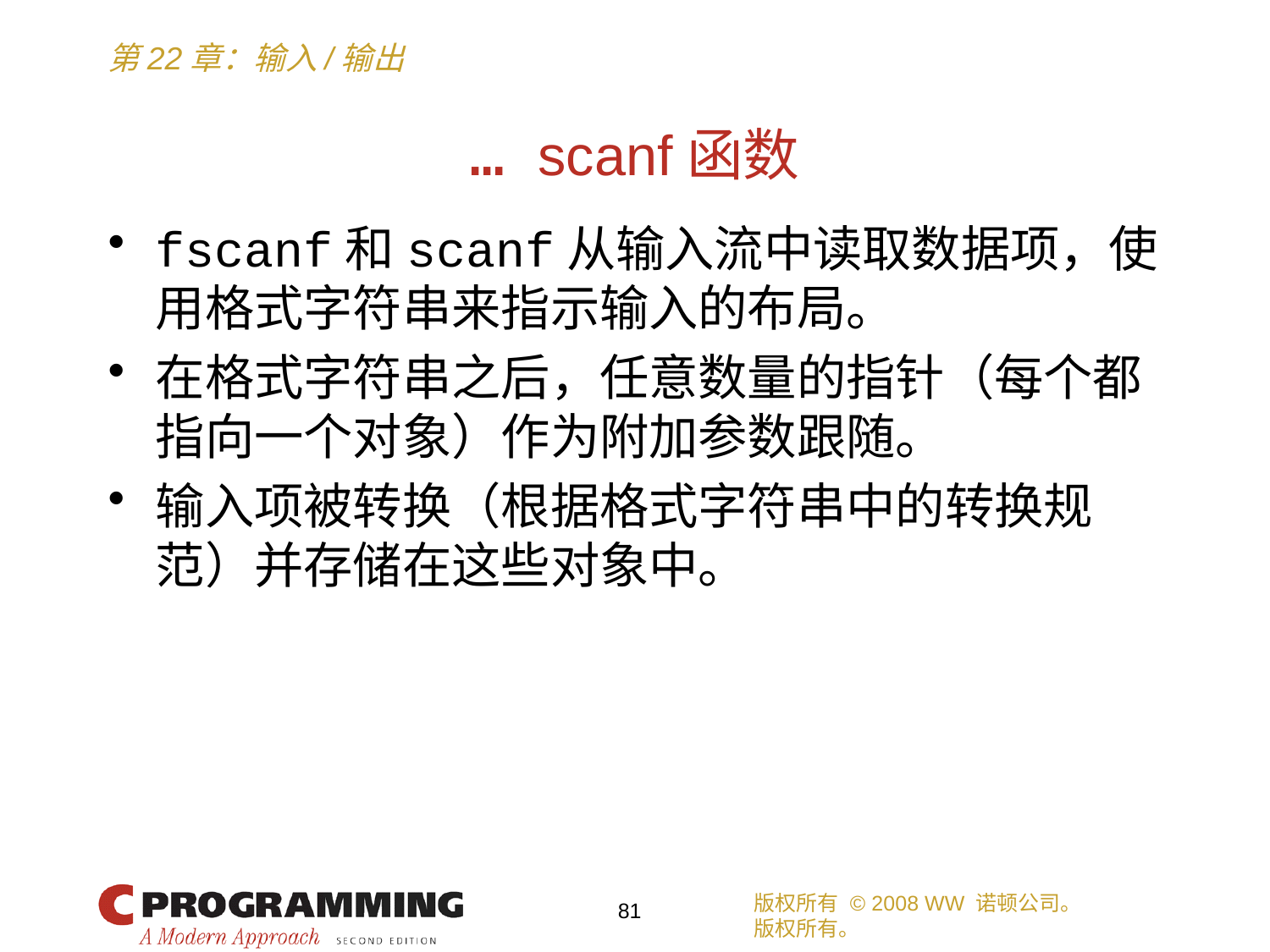

# … scanf函数
fscanf和scanf从输入流中读取数据项，使用格式字符串来指示输入的布局。
在格式字符串之后，任意数量的指针（每个都指向一个对象）作为附加参数跟随。
输入项被转换（根据格式字符串中的转换规范）并存储在这些对象中。
版权所有 © 2008 WW 诺顿公司。
版权所有。
81